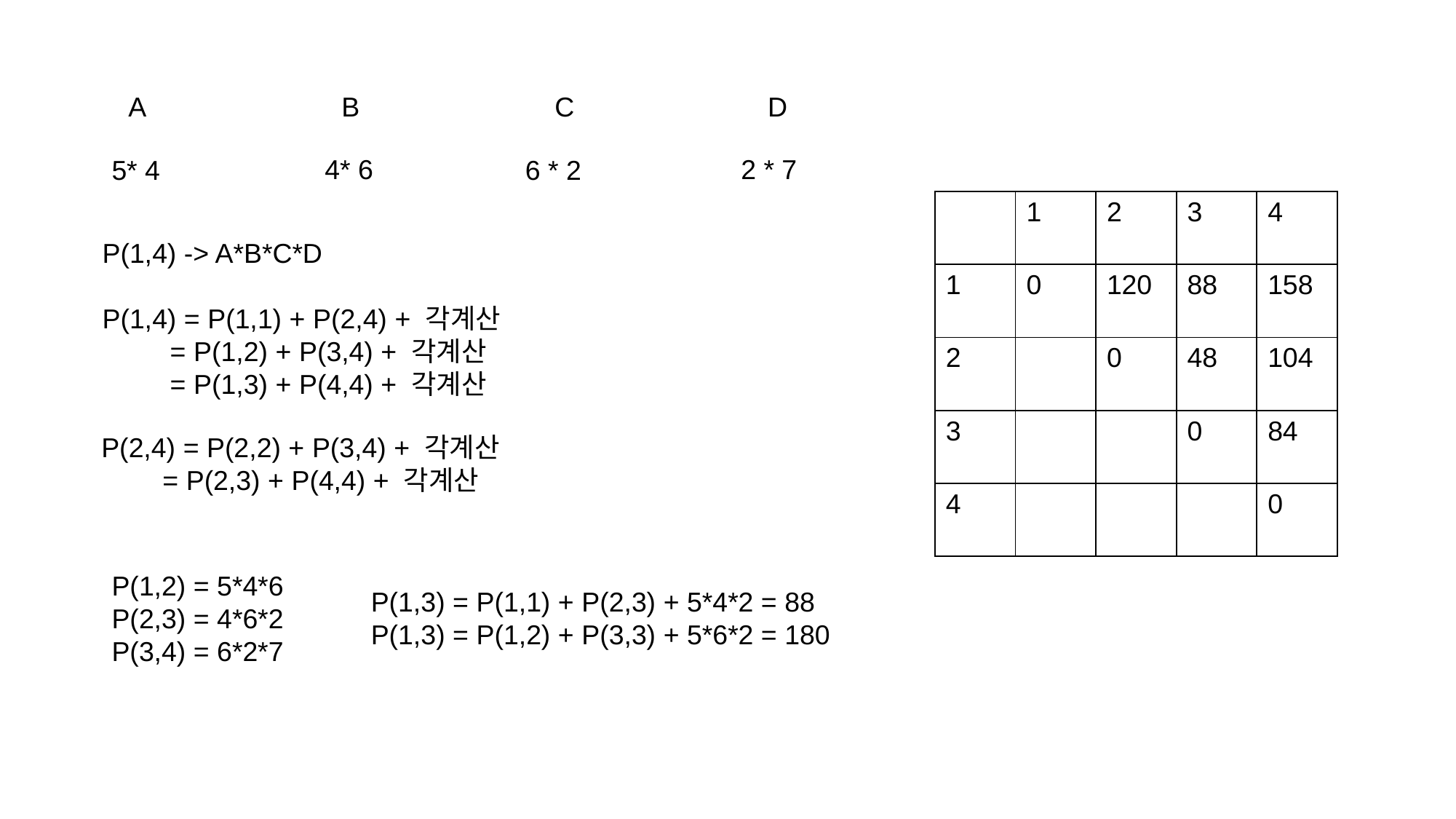

A
B
C
D
4* 6
2 * 7
5* 4
6 * 2
|  | 1 | 2 | 3 | 4 |
| --- | --- | --- | --- | --- |
| 1 | 0 | 120 | 88 | 158 |
| 2 |  | 0 | 48 | 104 |
| 3 |  |  | 0 | 84 |
| 4 |  |  |  | 0 |
P(1,4) -> A*B*C*D
P(1,4) = P(1,1) + P(2,4) + 각계산
        = P(1,2) + P(3,4) + 각계산
        = P(1,3) + P(4,4) + 각계산
P(2,4) = P(2,2) + P(3,4) + 각계산
        = P(2,3) + P(4,4) + 각계산
P(1,2) = 5*4*6
P(2,3) = 4*6*2
P(3,4) = 6*2*7
P(1,3) = P(1,1) + P(2,3) + 5*4*2 = 88
P(1,3) = P(1,2) + P(3,3) + 5*6*2 = 180